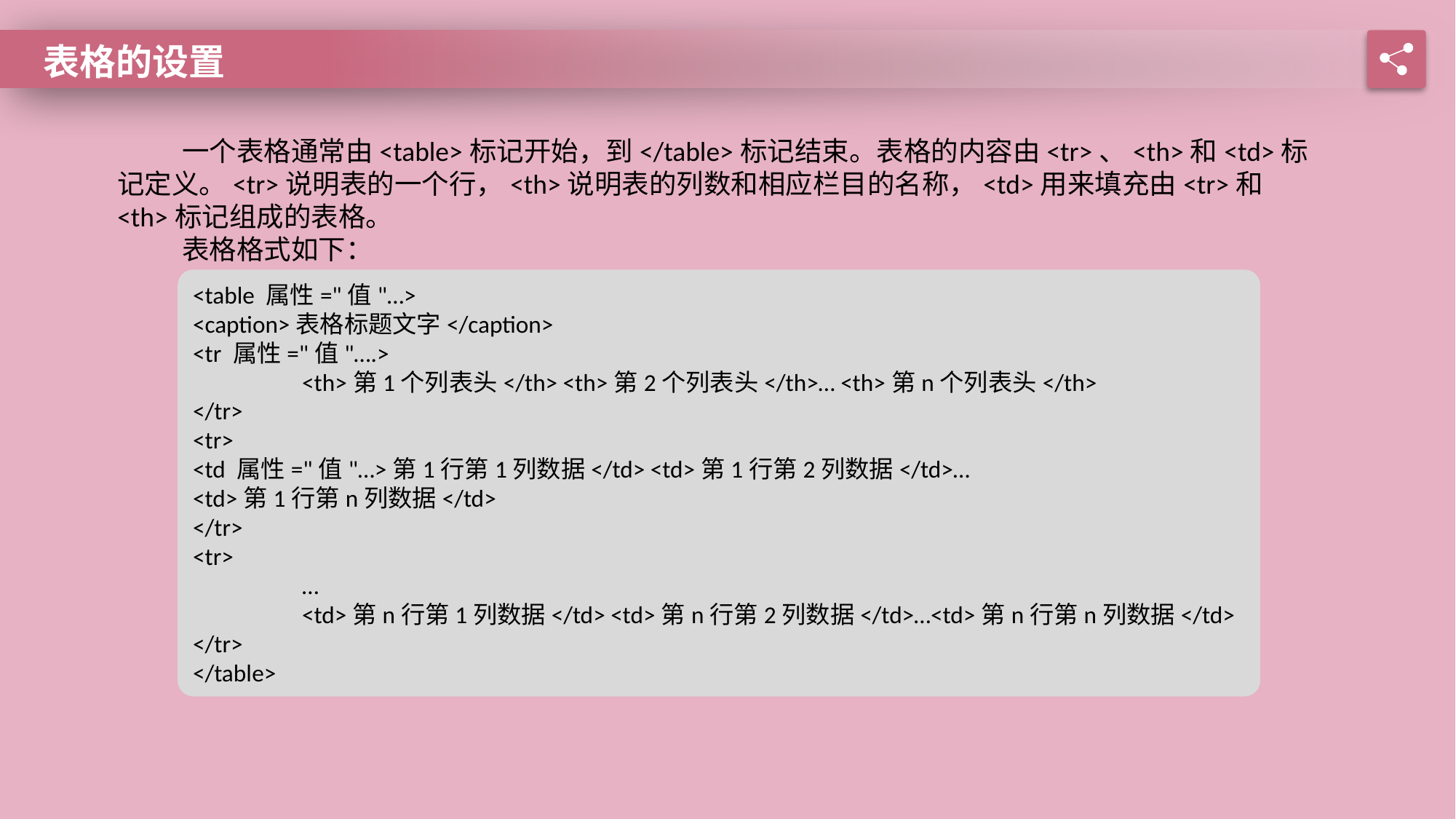

表格的设置
一个表格通常由<table>标记开始，到</table>标记结束。表格的内容由<tr>、<th>和<td>标记定义。<tr>说明表的一个行，<th>说明表的列数和相应栏目的名称，<td>用来填充由<tr>和<th>标记组成的表格。
表格格式如下：
<table 属性="值"…>
<caption>表格标题文字</caption>
<tr 属性="值"….>
	<th>第1个列表头</th> <th>第2个列表头</th>… <th>第n个列表头</th>
</tr>
<tr>
<td 属性="值"…>第1行第1列数据</td> <td>第1行第2列数据</td>…
<td>第1行第n列数据</td>
</tr>
<tr>
	…
	<td>第n行第1列数据</td> <td>第n行第2列数据</td>…<td>第n行第n列数据</td>
</tr>
</table>